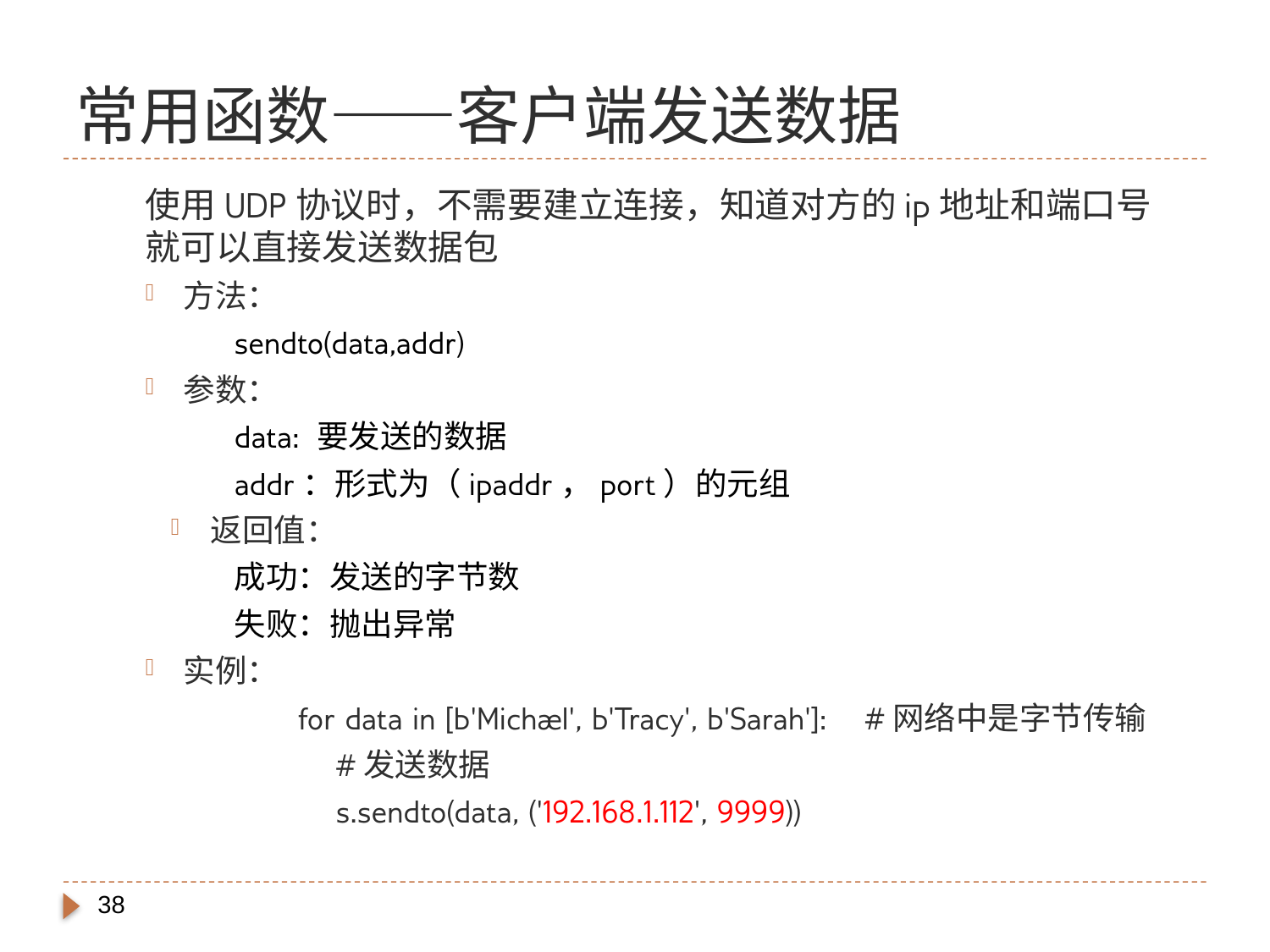

# 常用函数——客户端发送数据
使用UDP协议时，不需要建立连接，知道对方的ip地址和端口号就可以直接发送数据包
方法：
sendto(data,addr)
参数：
data: 要发送的数据
addr：形式为（ipaddr，port）的元组
返回值：
成功：发送的字节数
失败：抛出异常
实例：
	for data in [b'Michael', b'Tracy', b'Sarah']:    #网络中是字节传输
	    #发送数据
	    s.sendto(data, ('192.168.1.112', 9999))
38